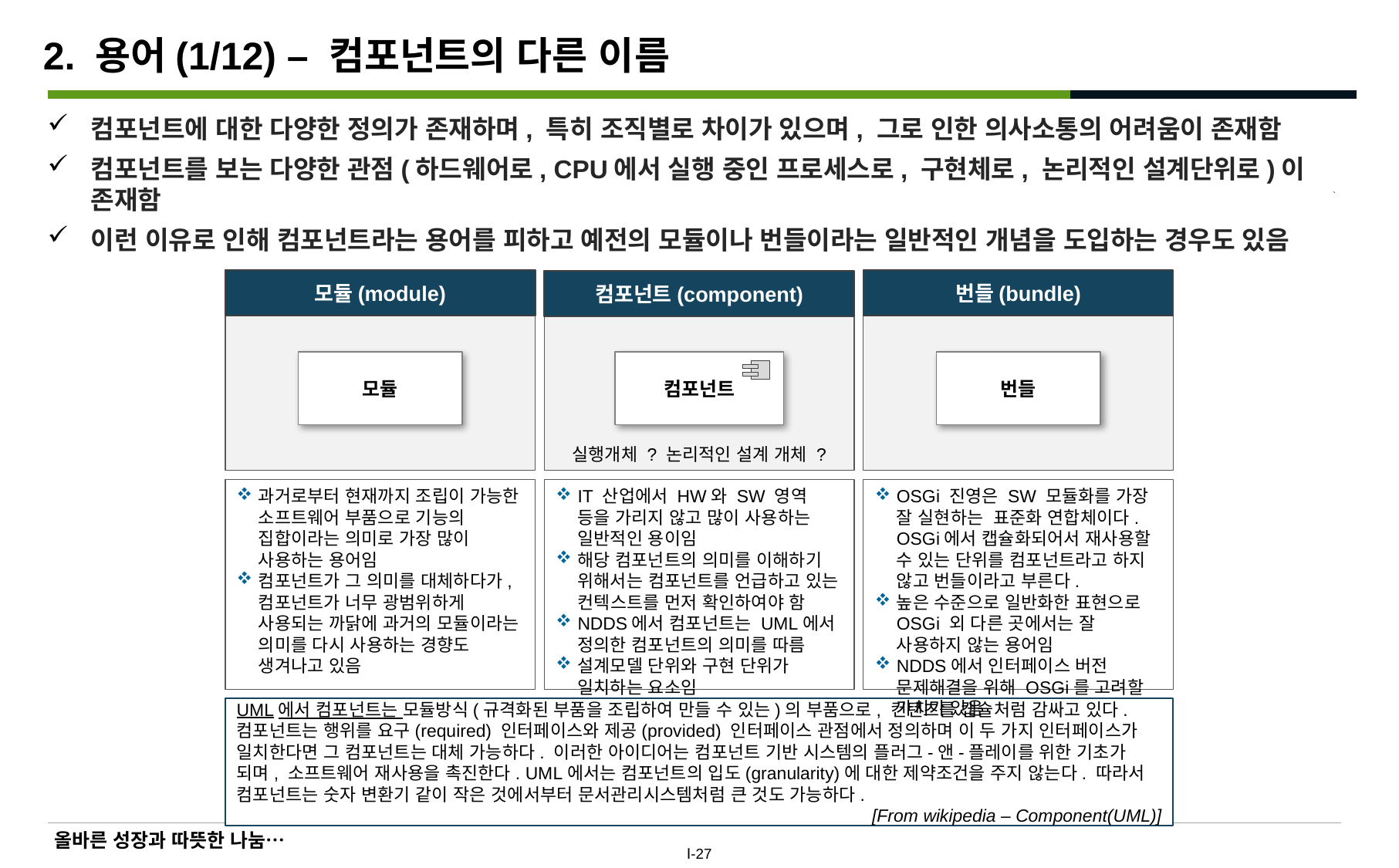

# 2. 용어(1/12) – 컴포넌트의 다른 이름
컴포넌트에 대한 다양한 정의가 존재하며, 특히 조직별로 차이가 있으며, 그로 인한 의사소통의 어려움이 존재함
컴포넌트를 보는 다양한 관점(하드웨어로, CPU에서 실행 중인 프로세스로, 구현체로, 논리적인 설계단위로)이 존재함
이런 이유로 인해 컴포넌트라는 용어를 피하고 예전의 모듈이나 번들이라는 일반적인 개념을 도입하는 경우도 있음
모듈(module)
번들(bundle)
컴포넌트(component)

실행개체 ? 논리적인 설계 개체 ?

모듈
컴포넌트
번들

과거로부터 현재까지 조립이 가능한 소프트웨어 부품으로 기능의 집합이라는 의미로 가장 많이 사용하는 용어임
컴포넌트가 그 의미를 대체하다가, 컴포넌트가 너무 광범위하게 사용되는 까닭에 과거의 모듈이라는 의미를 다시 사용하는 경향도 생겨나고 있음
IT 산업에서 HW와 SW 영역 등을 가리지 않고 많이 사용하는 일반적인 용이임
해당 컴포넌트의 의미를 이해하기 위해서는 컴포넌트를 언급하고 있는 컨텍스트를 먼저 확인하여야 함
NDDS에서 컴포넌트는 UML에서 정의한 컴포넌트의 의미를 따름
설계모델 단위와 구현 단위가 일치하는 요소임
OSGi 진영은 SW 모듈화를 가장 잘 실현하는  표준화 연합체이다. OSGi에서 캡슐화되어서 재사용할 수 있는 단위를 컴포넌트라고 하지 않고 번들이라고 부른다.
높은 수준으로 일반화한 표현으로 OSGi 외 다른 곳에서는 잘 사용하지 않는 용어임
NDDS에서 인터페이스 버전 문제해결을 위해 OSGi를 고려할 가치가 있음
UML에서 컴포넌트는 모듈방식(규격화된 부품을 조립하여 만들 수 있는)의 부품으로, 컨텐츠를 캡슐처럼 감싸고 있다. 컴포넌트는 행위를 요구(required) 인터페이스와 제공(provided) 인터페이스 관점에서 정의하며 이 두 가지 인터페이스가 일치한다면 그 컴포넌트는 대체 가능하다. 이러한 아이디어는 컴포넌트 기반 시스템의 플러그-앤-플레이를 위한 기초가 되며, 소프트웨어 재사용을 촉진한다. UML에서는 컴포넌트의 입도(granularity)에 대한 제약조건을 주지 않는다. 따라서 컴포넌트는 숫자 변환기 같이 작은 것에서부터 문서관리시스템처럼 큰 것도 가능하다.
[From wikipedia – Component(UML)]